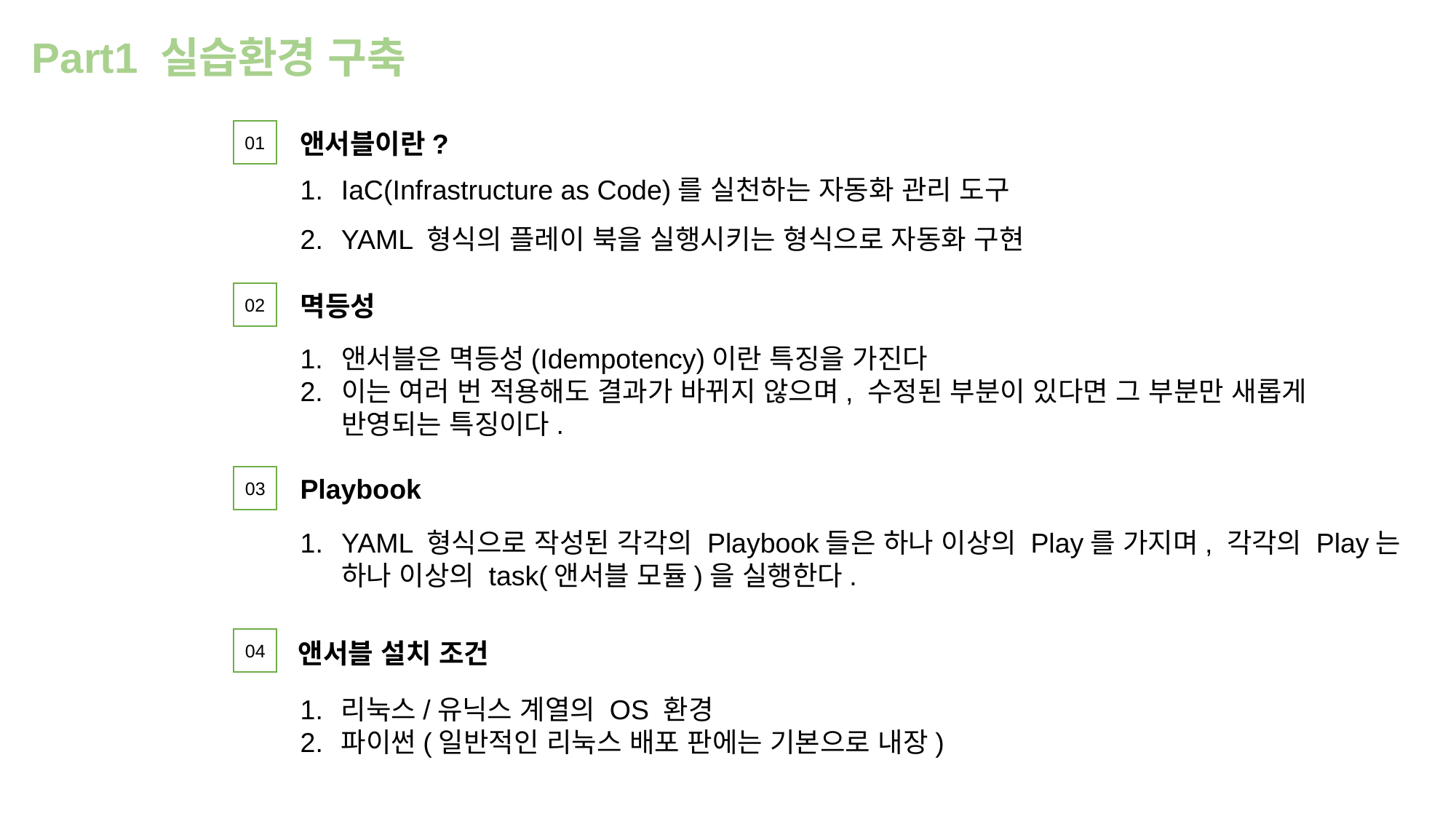

Part1 실습환경 구축
01
앤서블이란?

IaC(Infrastructure as Code)를 실천하는 자동화 관리 도구
YAML 형식의 플레이 북을 실행시키는 형식으로 자동화 구현

02
멱등성

앤서블은 멱등성(Idempotency)이란 특징을 가진다
이는 여러 번 적용해도 결과가 바뀌지 않으며, 수정된 부분이 있다면 그 부분만 새롭게 반영되는 특징이다.

03
Playbook

YAML 형식으로 작성된 각각의 Playbook들은 하나 이상의 Play를 가지며, 각각의 Play는 하나 이상의 task(앤서블 모듈)을 실행한다.
04
앤서블 설치 조건

리눅스/유닉스 계열의 OS 환경
파이썬(일반적인 리눅스 배포 판에는 기본으로 내장)